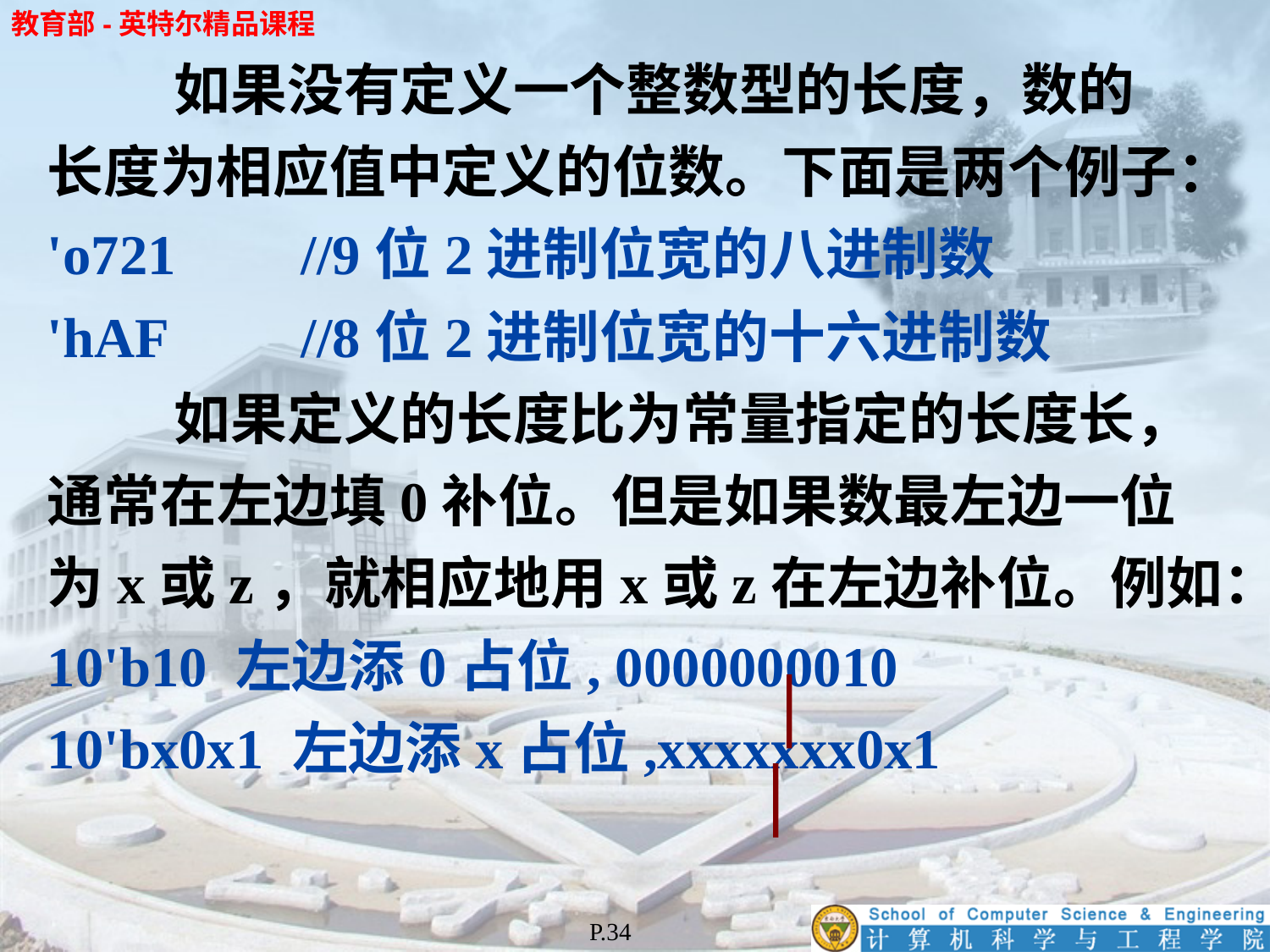

如果没有定义一个整数型的长度，数的
长度为相应值中定义的位数。下面是两个例子：
'o721 	//9位2进制位宽的八进制数
'hAF 	//8位2进制位宽的十六进制数
	如果定义的长度比为常量指定的长度长，
通常在左边填0补位。但是如果数最左边一位
为x或z，就相应地用x或z在左边补位。例如：
10'b10 左边添0占位, 0000000010
10'bx0x1 左边添x占位,xxxxxxx0x1

P.34